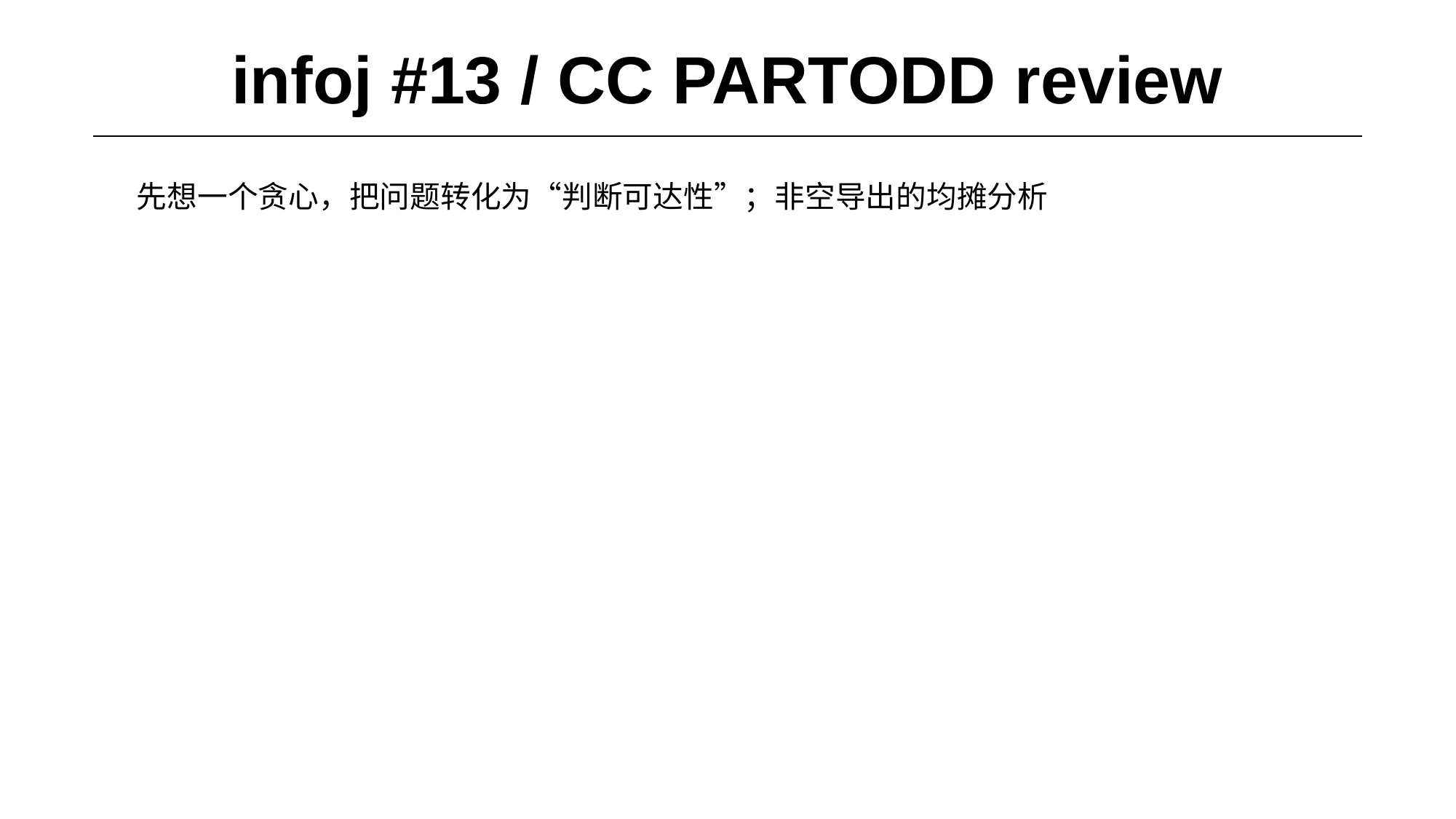

# infoj #13 / CC PARTODD review
先想一个贪心，把问题转化为“判断可达性”；非空导出的均摊分析